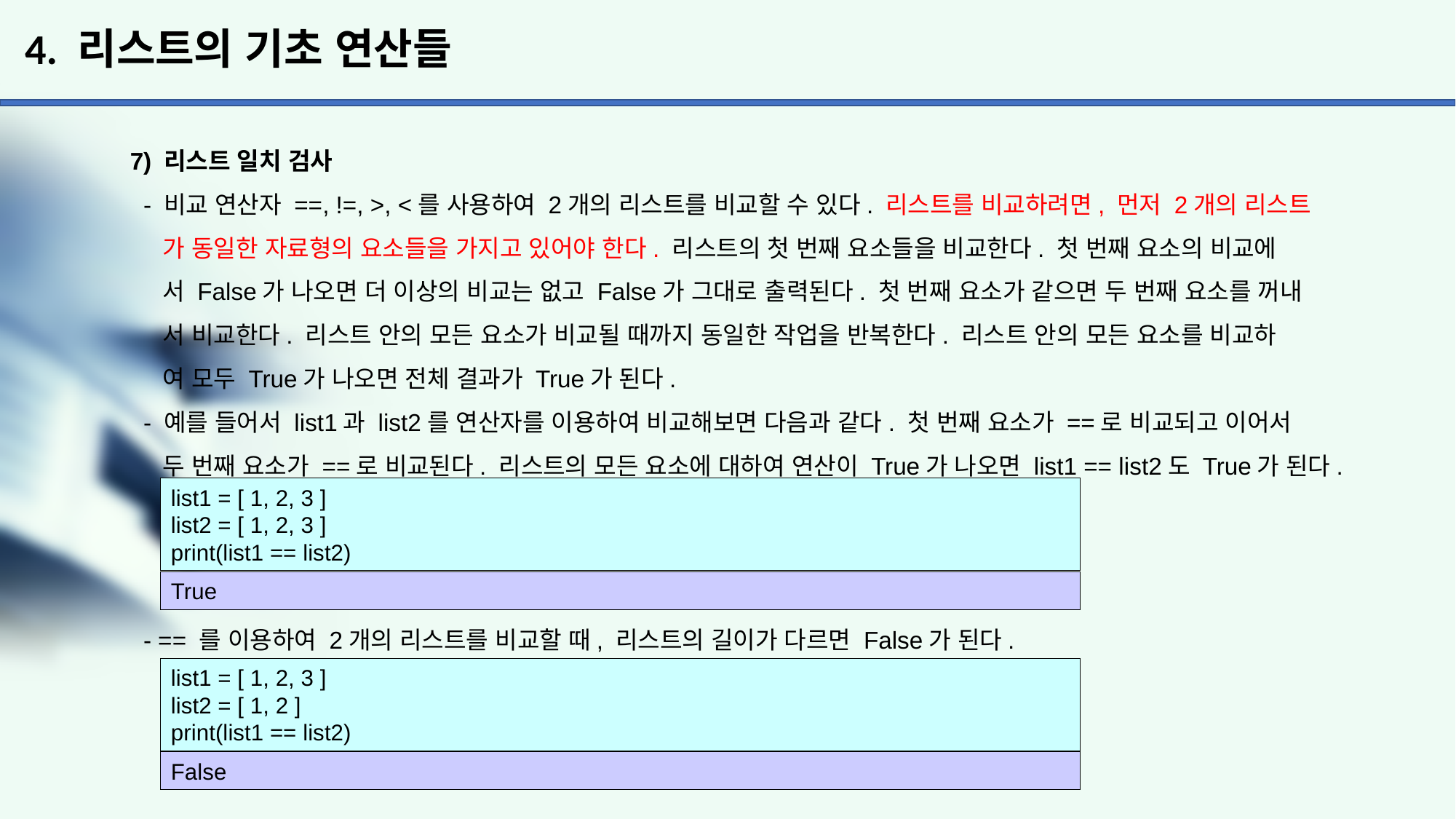

# 4. 리스트의 기초 연산들
7) 리스트 일치 검사
  - 비교 연산자 ==, !=, >, <를 사용하여 2개의 리스트를 비교할 수 있다. 리스트를 비교하려면, 먼저 2개의 리스트
    가 동일한 자료형의 요소들을 가지고 있어야 한다. 리스트의 첫 번째 요소들을 비교한다. 첫 번째 요소의 비교에
    서 False가 나오면 더 이상의 비교는 없고 False가 그대로 출력된다. 첫 번째 요소가 같으면 두 번째 요소를 꺼내
    서 비교한다. 리스트 안의 모든 요소가 비교될 때까지 동일한 작업을 반복한다. 리스트 안의 모든 요소를 비교하
    여 모두 True가 나오면 전체 결과가 True가 된다.
  - 예를 들어서 list1과 list2를 연산자를 이용하여 비교해보면 다음과 같다. 첫 번째 요소가 ==로 비교되고 이어서
    두 번째 요소가 ==로 비교된다. 리스트의 모든 요소에 대하여 연산이 True가 나오면 list1 == list2도 True가 된다.

  - == 를 이용하여 2개의 리스트를 비교할 때, 리스트의 길이가 다르면 False가 된다.
list1 = [ 1, 2, 3 ]
list2 = [ 1, 2, 3 ]
print(list1 == list2)
True
list1 = [ 1, 2, 3 ]
list2 = [ 1, 2 ]
print(list1 == list2)
False